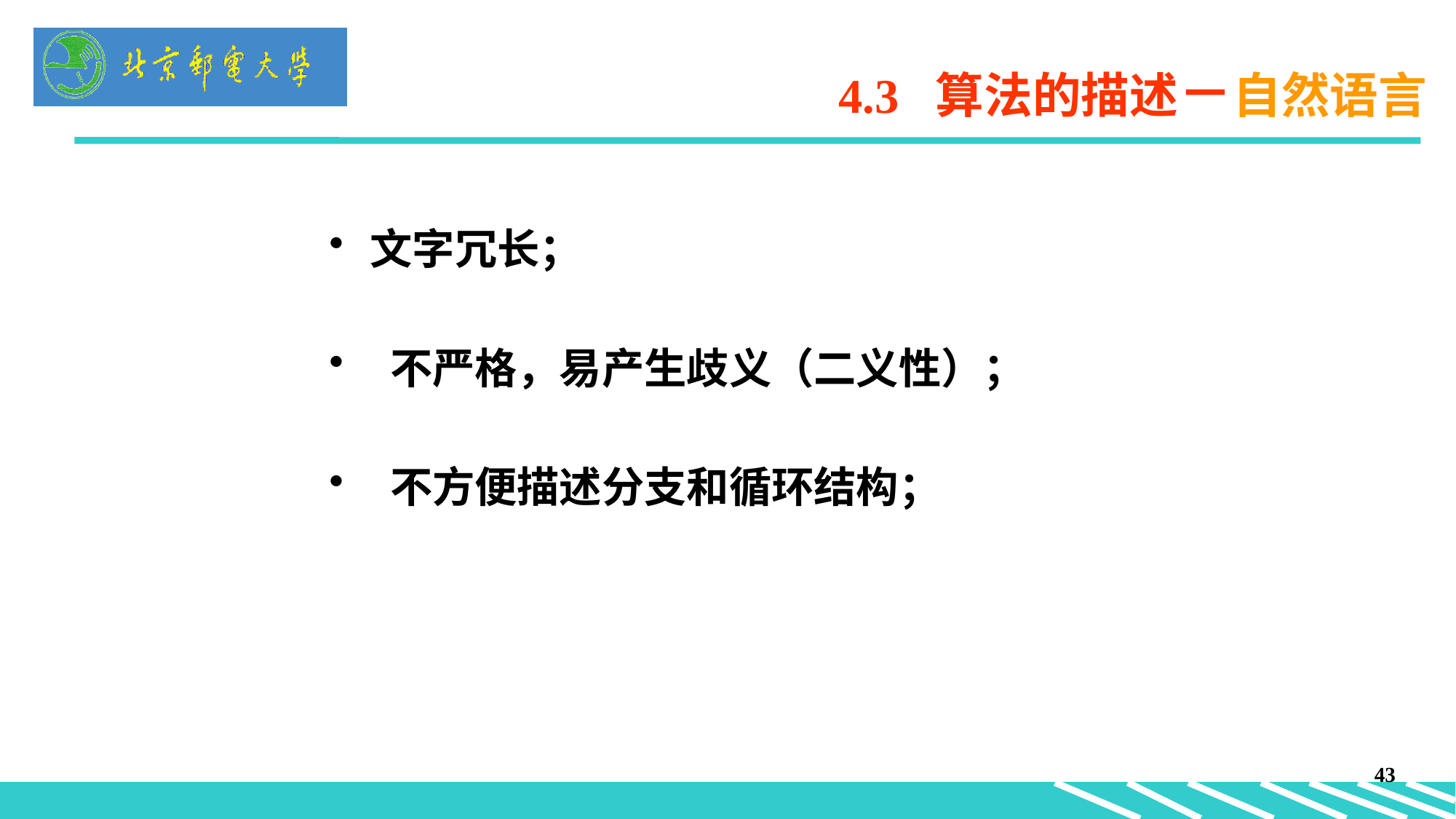

# 4.3  算法的描述－自然语言

文字冗长；

 不严格，易产生歧义（二义性）；

 不方便描述分支和循环结构；
43